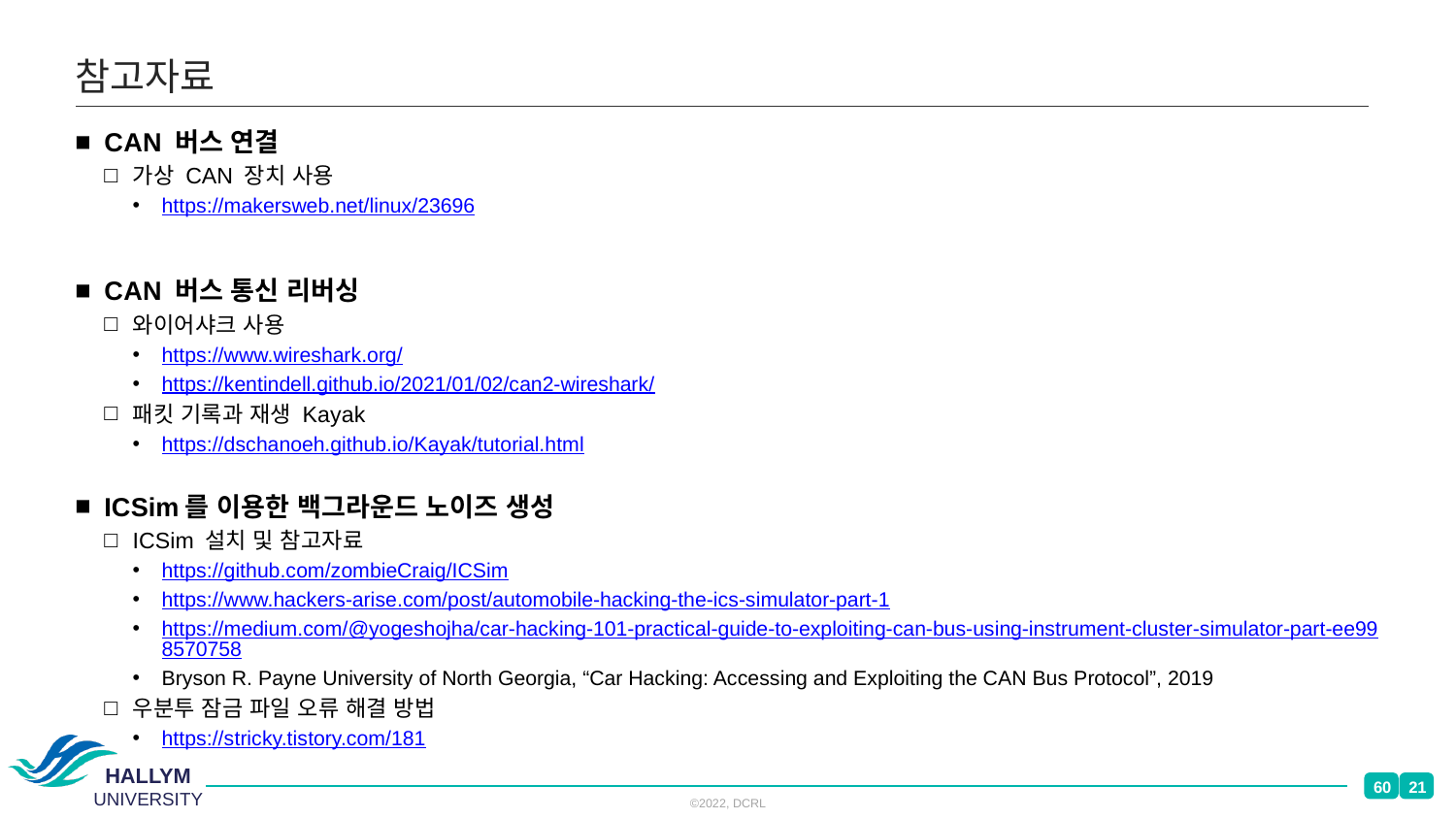

# 참고자료
CAN 버스 연결
가상 CAN 장치 사용
https://makersweb.net/linux/23696

CAN 버스 통신 리버싱
와이어샤크 사용
https://www.wireshark.org/
https://kentindell.github.io/2021/01/02/can2-wireshark/
패킷 기록과 재생 Kayak
https://dschanoeh.github.io/Kayak/tutorial.html

ICSim를 이용한 백그라운드 노이즈 생성
ICSim 설치 및 참고자료
https://github.com/zombieCraig/ICSim
https://www.hackers-arise.com/post/automobile-hacking-the-ics-simulator-part-1
https://medium.com/@yogeshojha/car-hacking-101-practical-guide-to-exploiting-can-bus-using-instrument-cluster-simulator-part-ee998570758
Bryson R. Payne University of North Georgia, “Car Hacking: Accessing and Exploiting the CAN Bus Protocol”, 2019
우분투 잠금 파일 오류 해결 방법
https://stricky.tistory.com/181